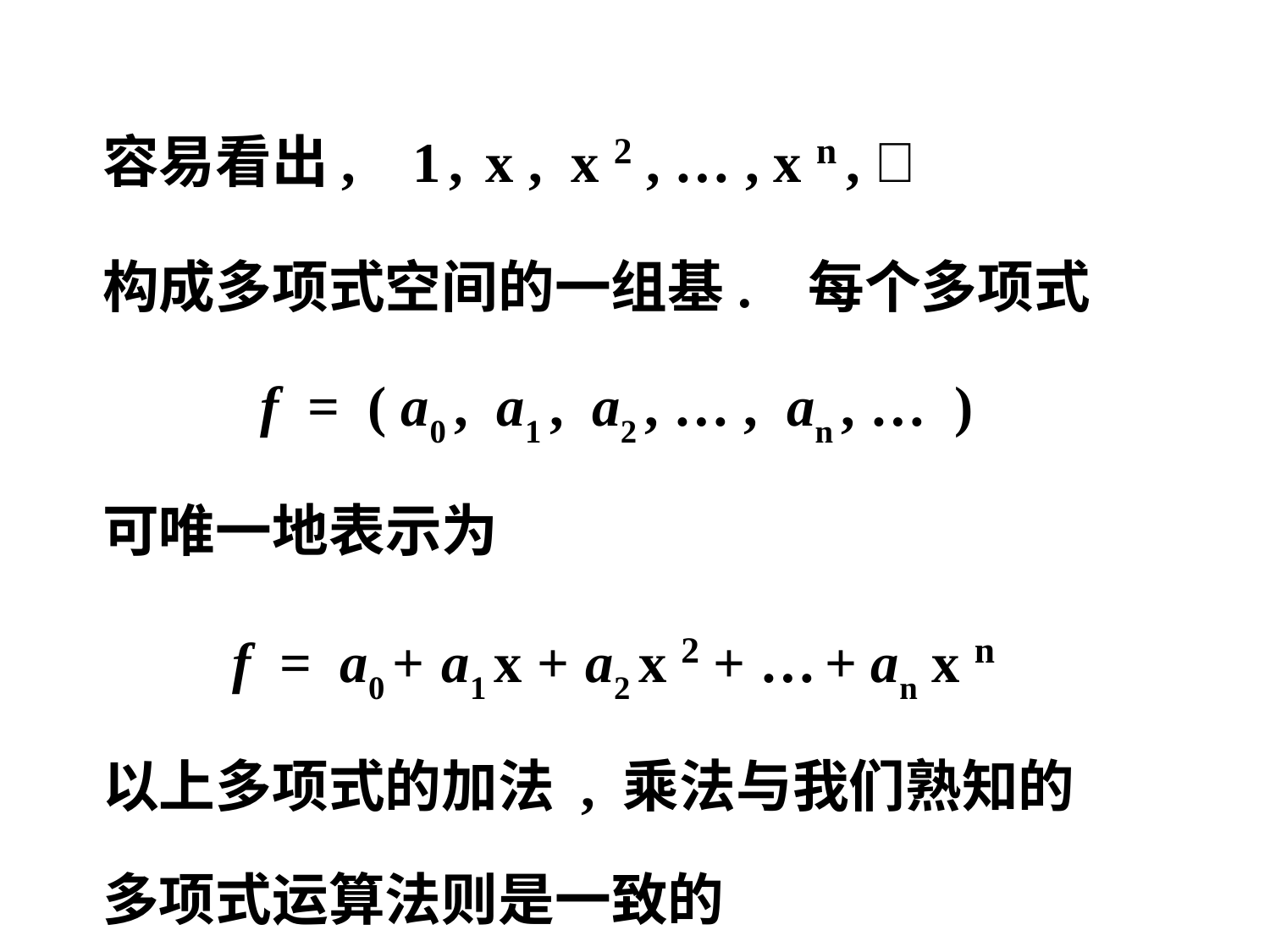

容易看出,    1 ,  x ,  x 2 , … , x n , …
 构成多项式空间的一组基.   每个多项式
             f  =  ( a0 ,  a1 ,  a2 , … ,  an , …  )
 可唯一地表示为
           f  =  a0 +  a1 x +  a2 x 2 + … + an x n
 以上多项式的加法 , 乘法与我们熟知的
 多项式运算法则是一致的